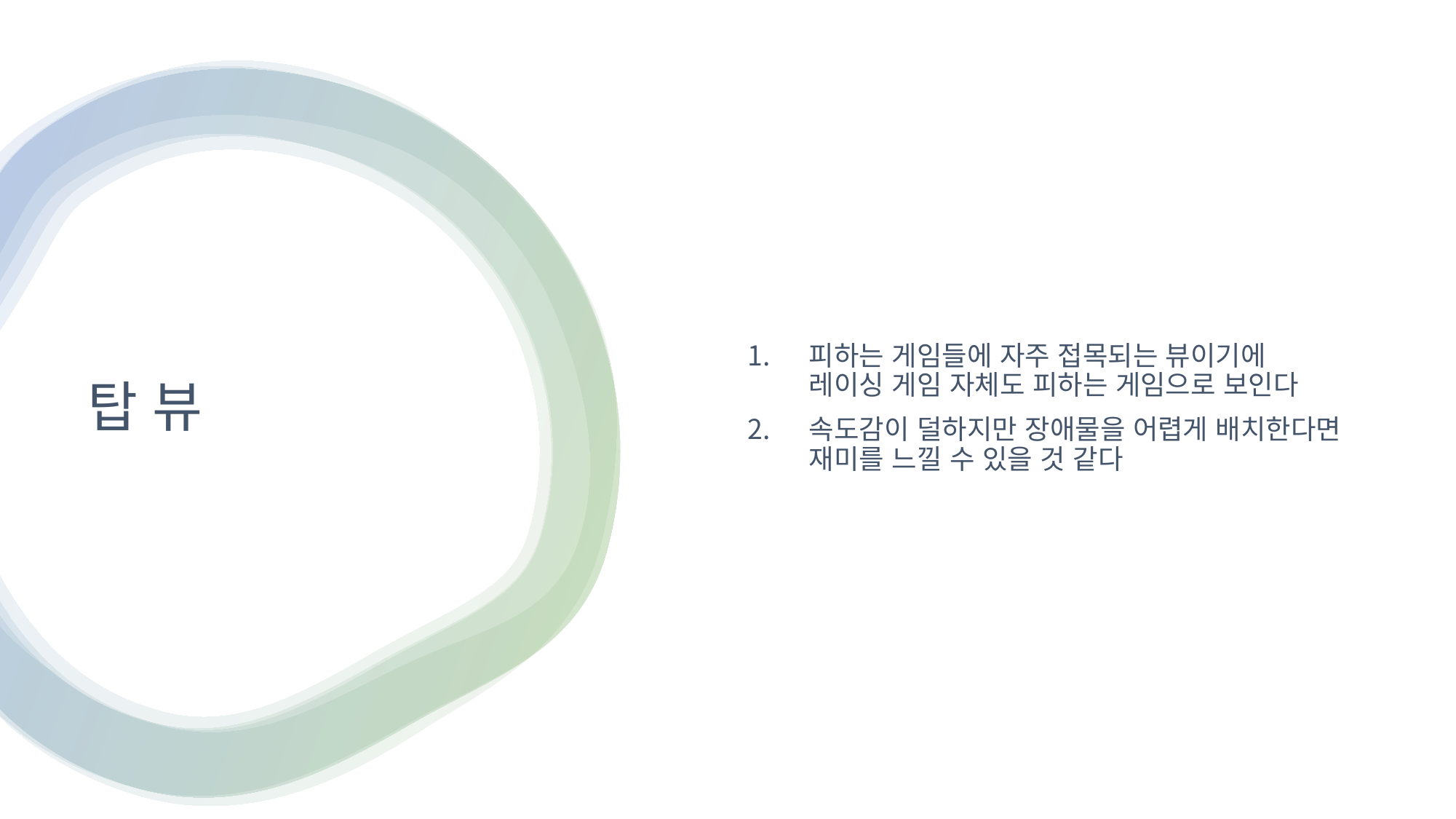

피하는 게임들에 자주 접목되는 뷰이기에 레이싱 게임 자체도 피하는 게임으로 보인다
속도감이 덜하지만 장애물을 어렵게 배치한다면 재미를 느낄 수 있을 것 같다
# 탑 뷰